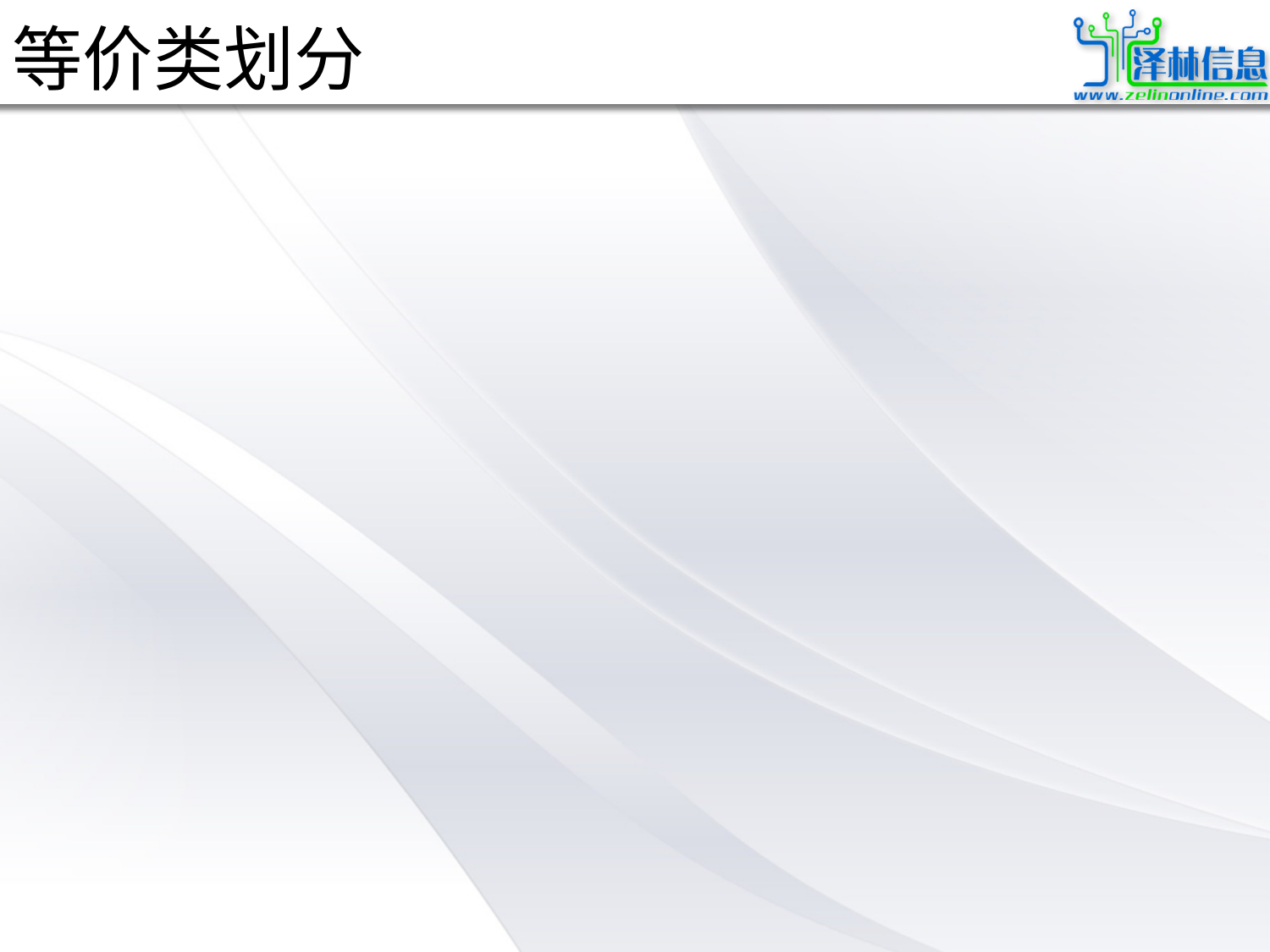

# 等价类划分
(2)  划分等价类的标准：
完备测试、避免冗余

划分等价类重要的是：集合的划分，划分为互不相交的一组子集，而子集的并是整个集合
并是整个集合：完备性
子集互不相交：保证一种形式的无冗余性

同一类中标识（选择）一个测试用例，同一等价类中，往往处理相同，相同处理映射到“相同的执行路径”